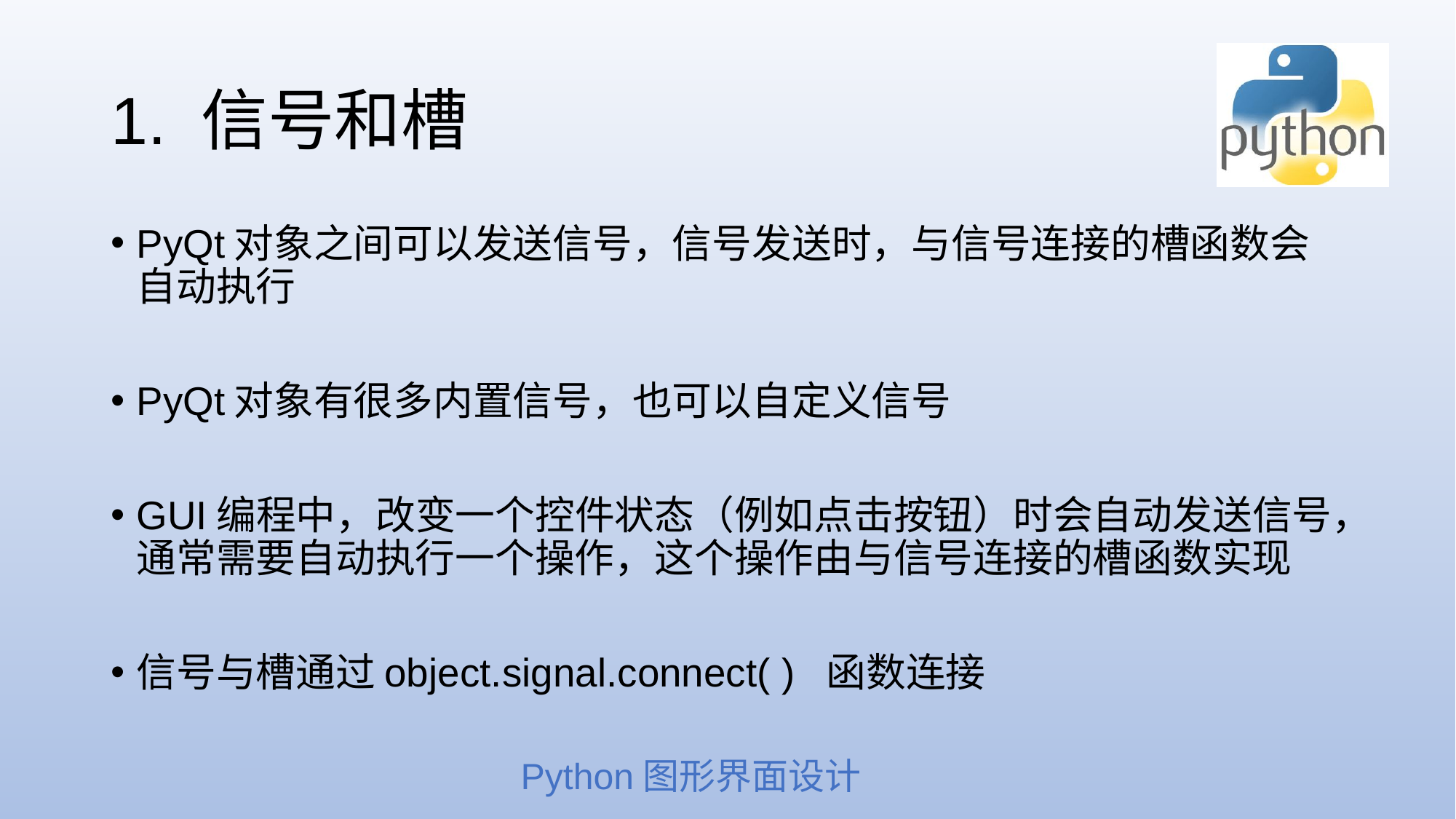

# 1. 信号和槽
PyQt对象之间可以发送信号，信号发送时，与信号连接的槽函数会自动执行

PyQt对象有很多内置信号，也可以自定义信号

GUI编程中，改变一个控件状态（例如点击按钮）时会自动发送信号，通常需要自动执行一个操作，这个操作由与信号连接的槽函数实现

信号与槽通过object.signal.connect( )  函数连接